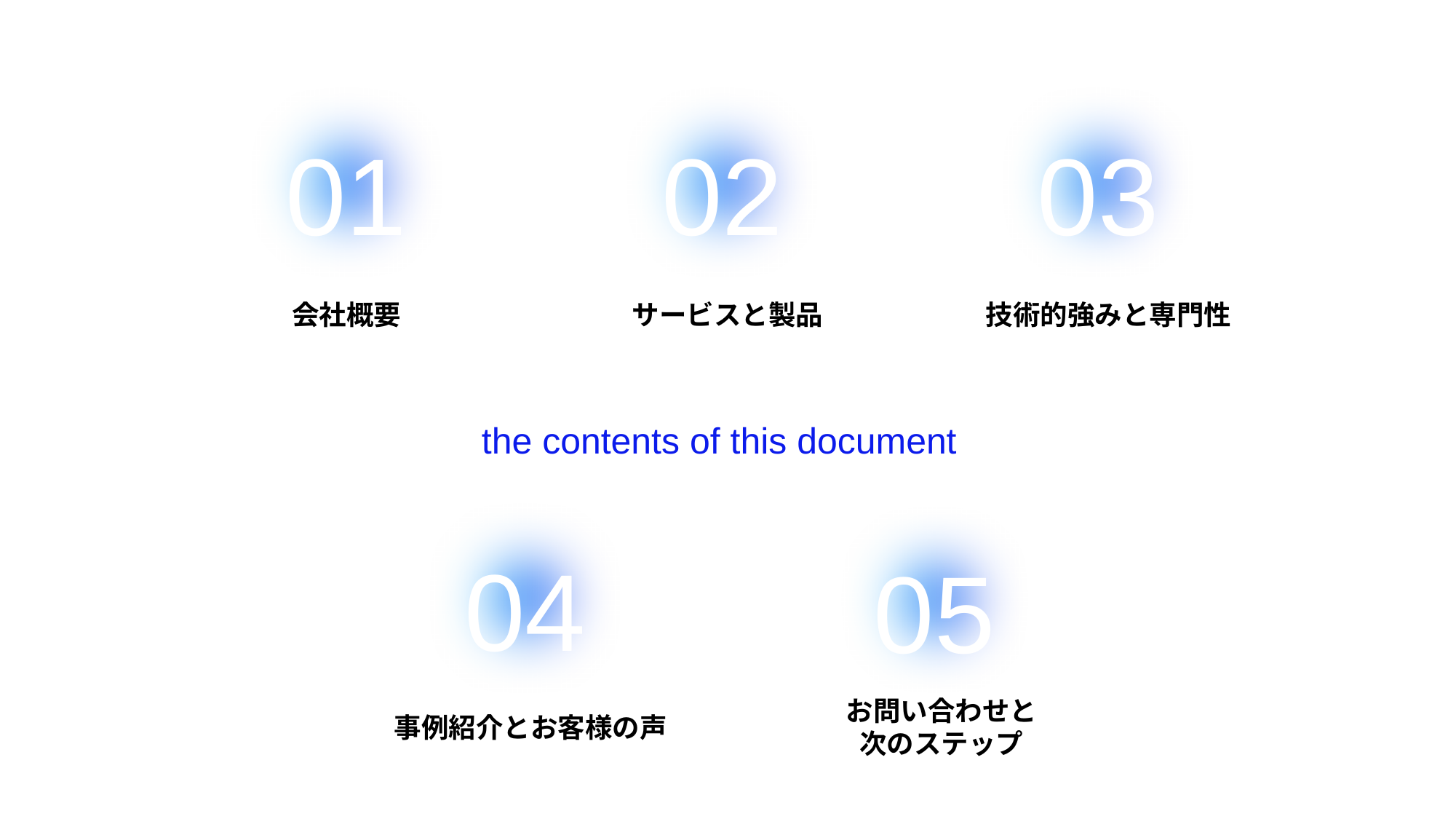

01

02

03
会社概要
サービスと製品
技術的強みと専門性
the contents of this document

04

05
お問い合わせと次のステップ
事例紹介とお客様の声